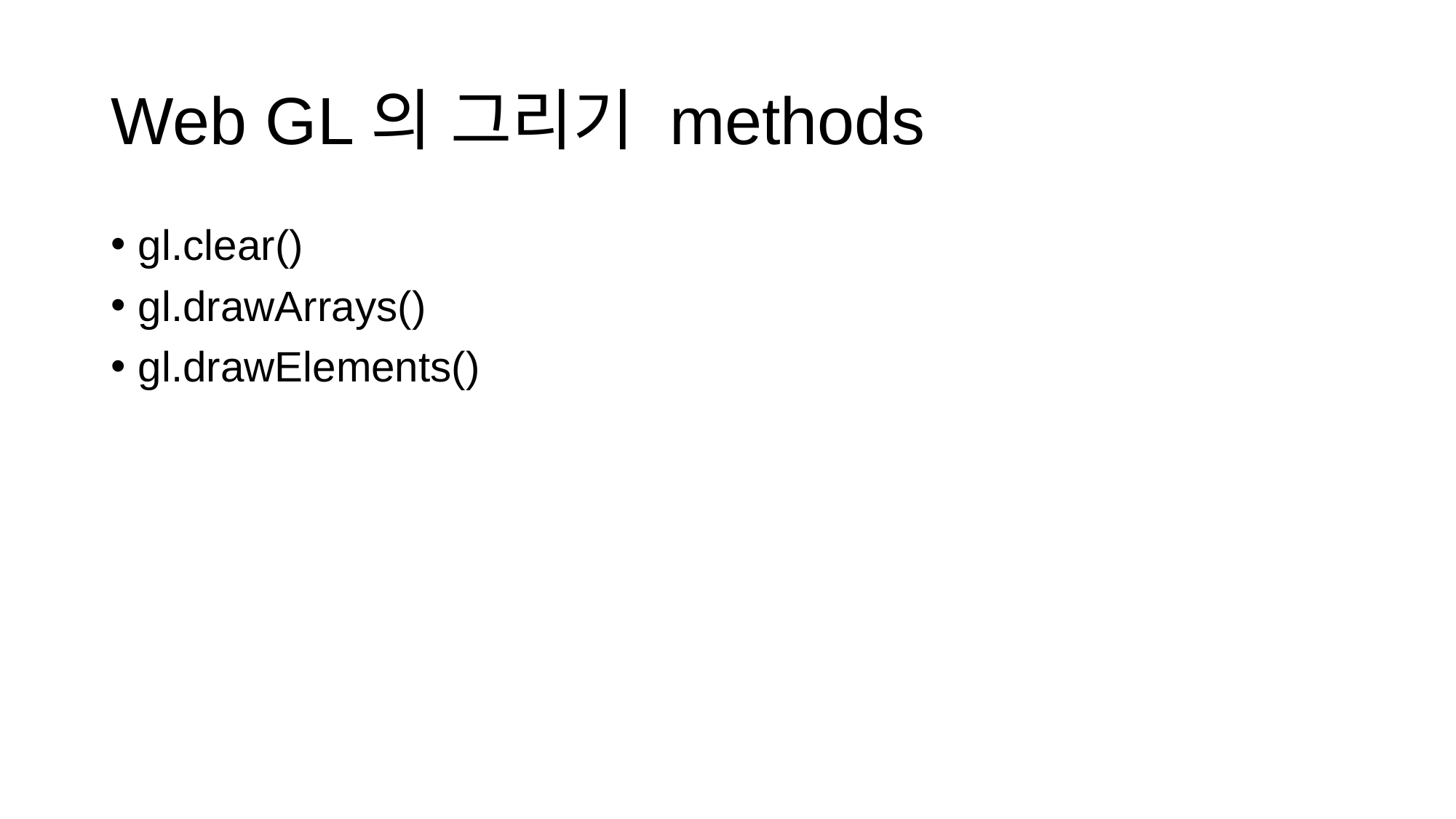

# Web GL의 그리기 methods
gl.clear()
gl.drawArrays()
gl.drawElements()